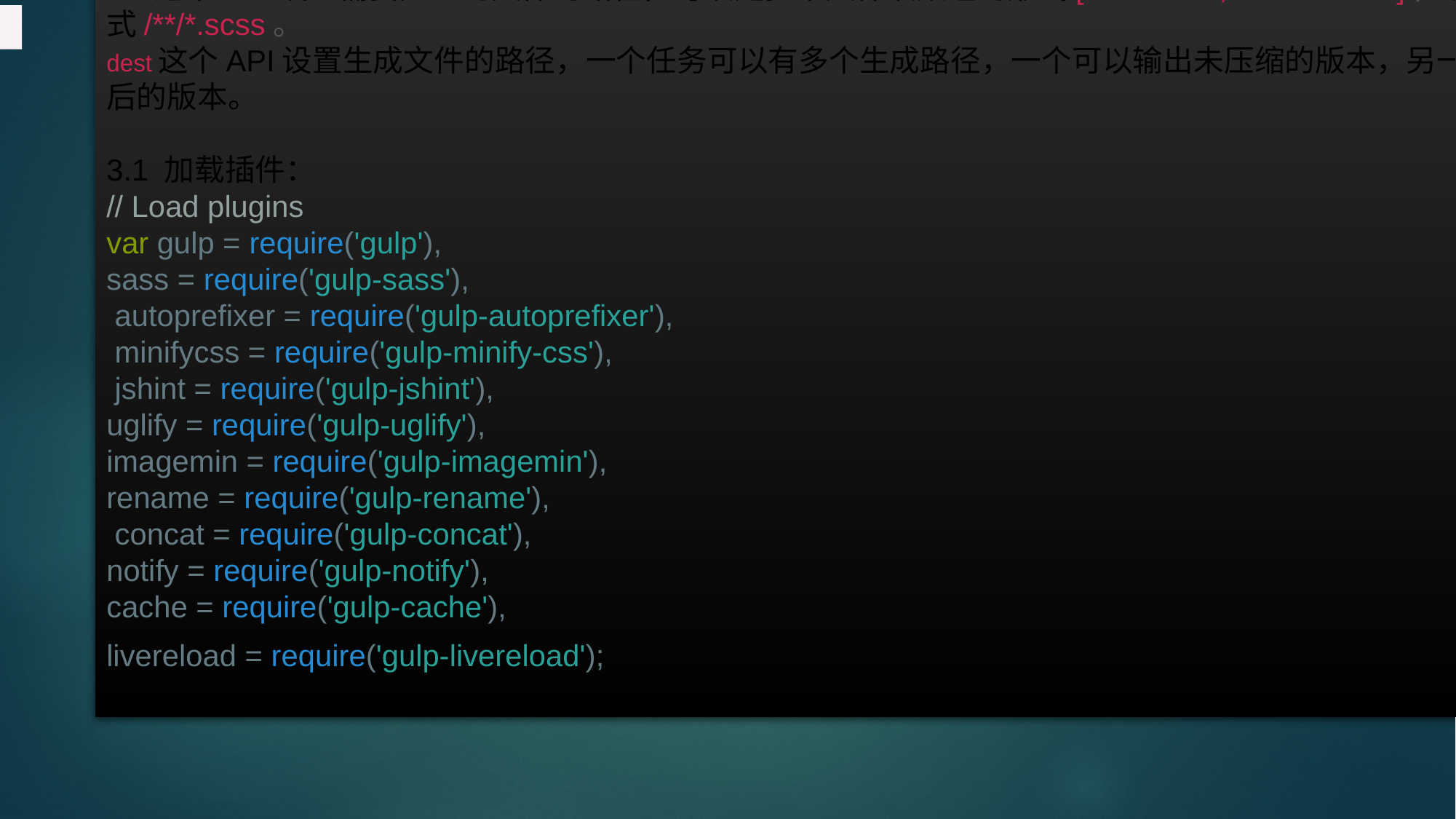

接着要创建一个gulpfile.js在根目录下，gulp只有四个API： task，watch，src，和 dest
 task这个API用来创建任务，在命令行下可以输入 gulp test 来执行test的任务。
watch这个API用来监听任务。
src这个API设置需要处理的文件的路径，可以是多个文件以数组的形式[main.scss, vender.scss]，也可以是正则表达式/**/*.scss。
dest这个API设置生成文件的路径，一个任务可以有多个生成路径，一个可以输出未压缩的版本，另一个可以输出压缩后的版本。

3.1 加载插件：
// Load plugins
var gulp = require('gulp'),
sass = require('gulp-sass'),
 autoprefixer = require('gulp-autoprefixer'),
 minifycss = require('gulp-minify-css'),
 jshint = require('gulp-jshint'),
uglify = require('gulp-uglify'),
imagemin = require('gulp-imagemin'),
rename = require('gulp-rename'),
 concat = require('gulp-concat'),
notify = require('gulp-notify'),
cache = require('gulp-cache'),
livereload = require('gulp-livereload');